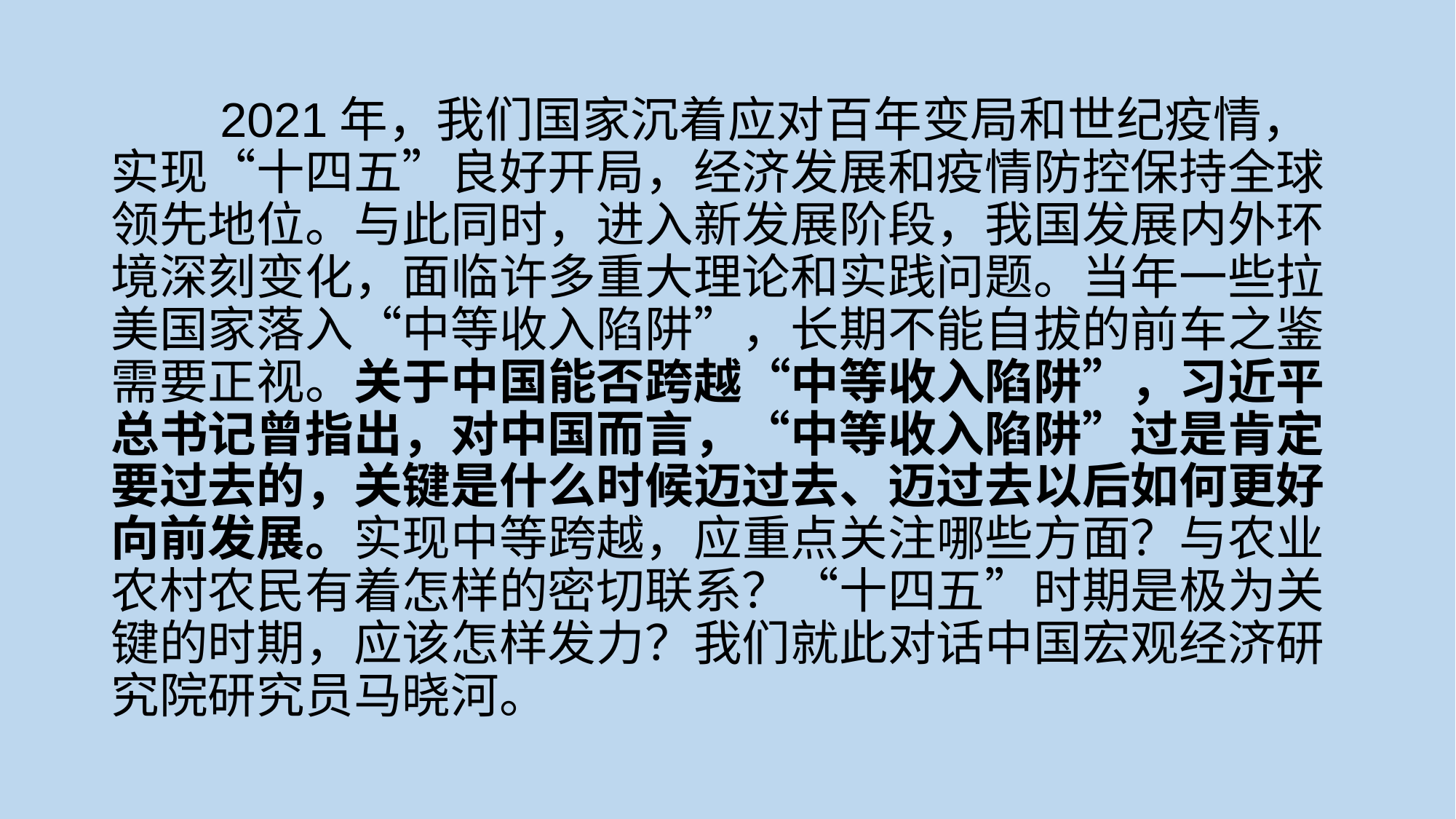

# 2021年，我们国家沉着应对百年变局和世纪疫情，实现“十四五”良好开局，经济发展和疫情防控保持全球领先地位。与此同时，进入新发展阶段，我国发展内外环境深刻变化，面临许多重大理论和实践问题。当年一些拉美国家落入“中等收入陷阱”，长期不能自拔的前车之鉴需要正视。关于中国能否跨越“中等收入陷阱”，习近平总书记曾指出，对中国而言，“中等收入陷阱”过是肯定要过去的，关键是什么时候迈过去、迈过去以后如何更好向前发展。实现中等跨越，应重点关注哪些方面？与农业农村农民有着怎样的密切联系？“十四五”时期是极为关键的时期，应该怎样发力？我们就此对话中国宏观经济研究院研究员马晓河。